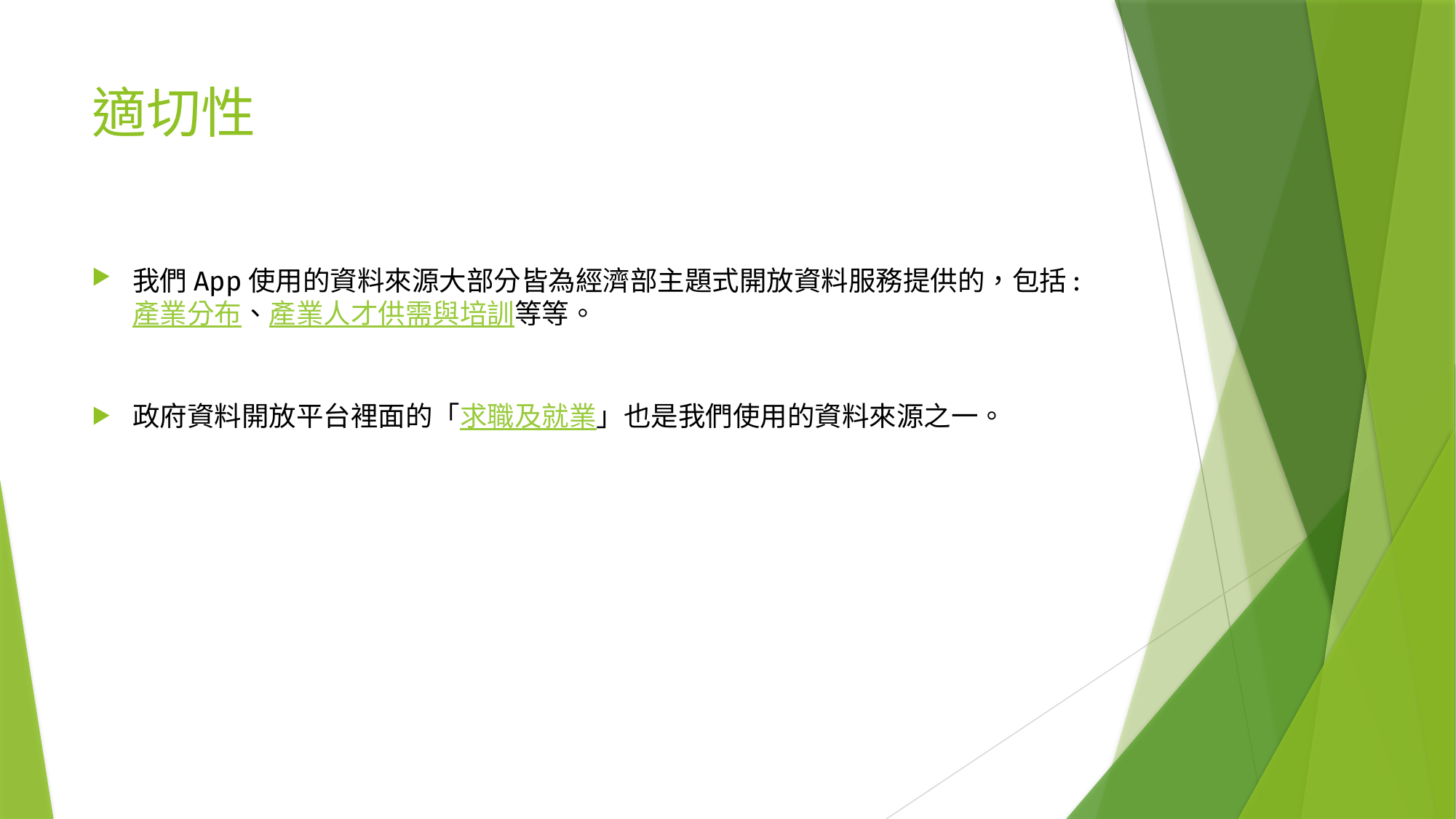

# 適切性
我們App使用的資料來源大部分皆為經濟部主題式開放資料服務提供的，包括: 產業分布、產業人才供需與培訓等等。

政府資料開放平台裡面的「求職及就業」也是我們使用的資料來源之一。